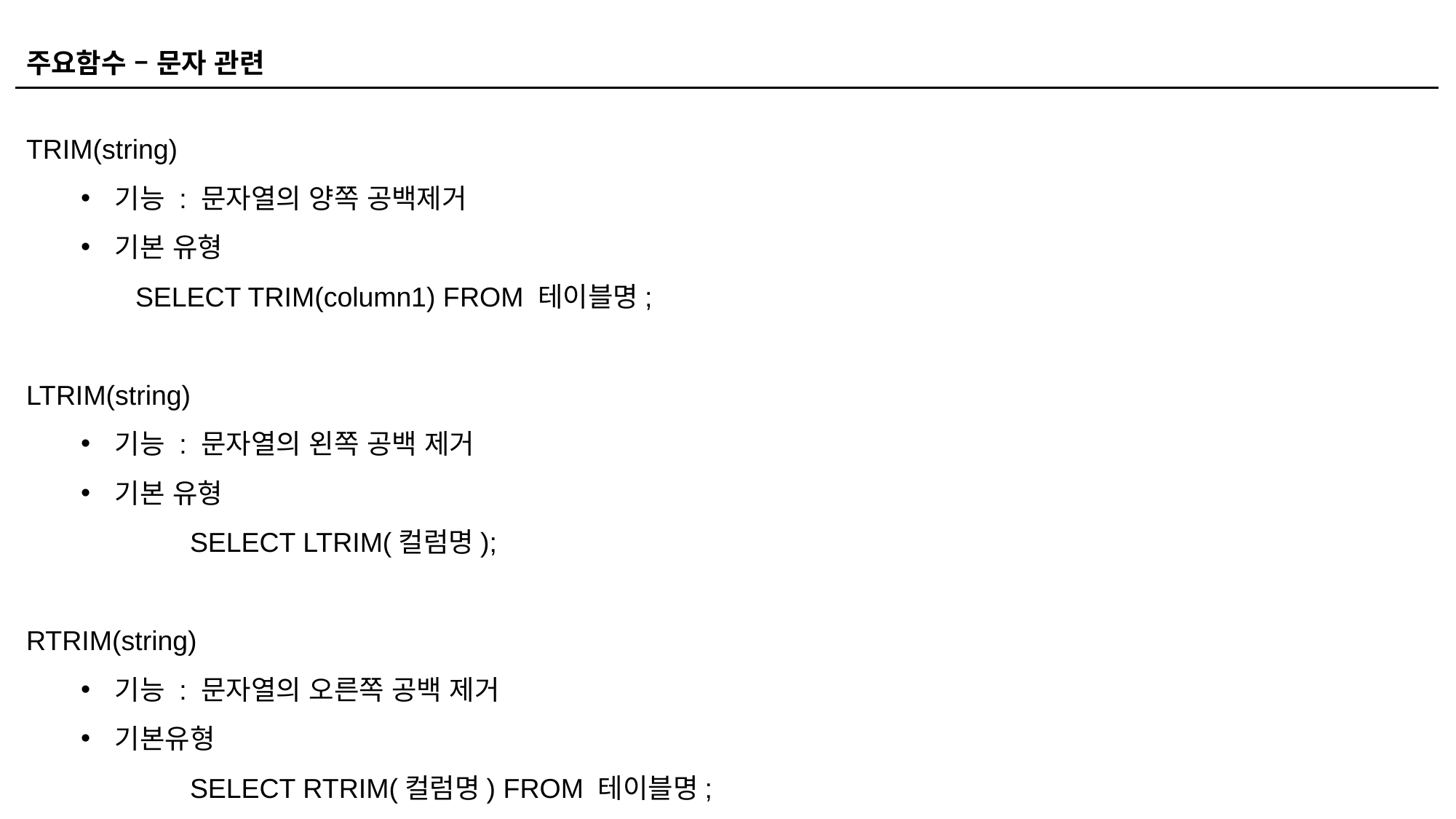

주요함수 – 문자 관련
TRIM(string)
기능 : 문자열의 양쪽 공백제거
기본 유형
	SELECT TRIM(column1) FROM 테이블명;

LTRIM(string)
기능 : 문자열의 왼쪽 공백 제거
기본 유형
 	SELECT LTRIM(컬럼명);

RTRIM(string)
기능 : 문자열의 오른쪽 공백 제거
기본유형
	SELECT RTRIM(컬럼명) FROM 테이블명;